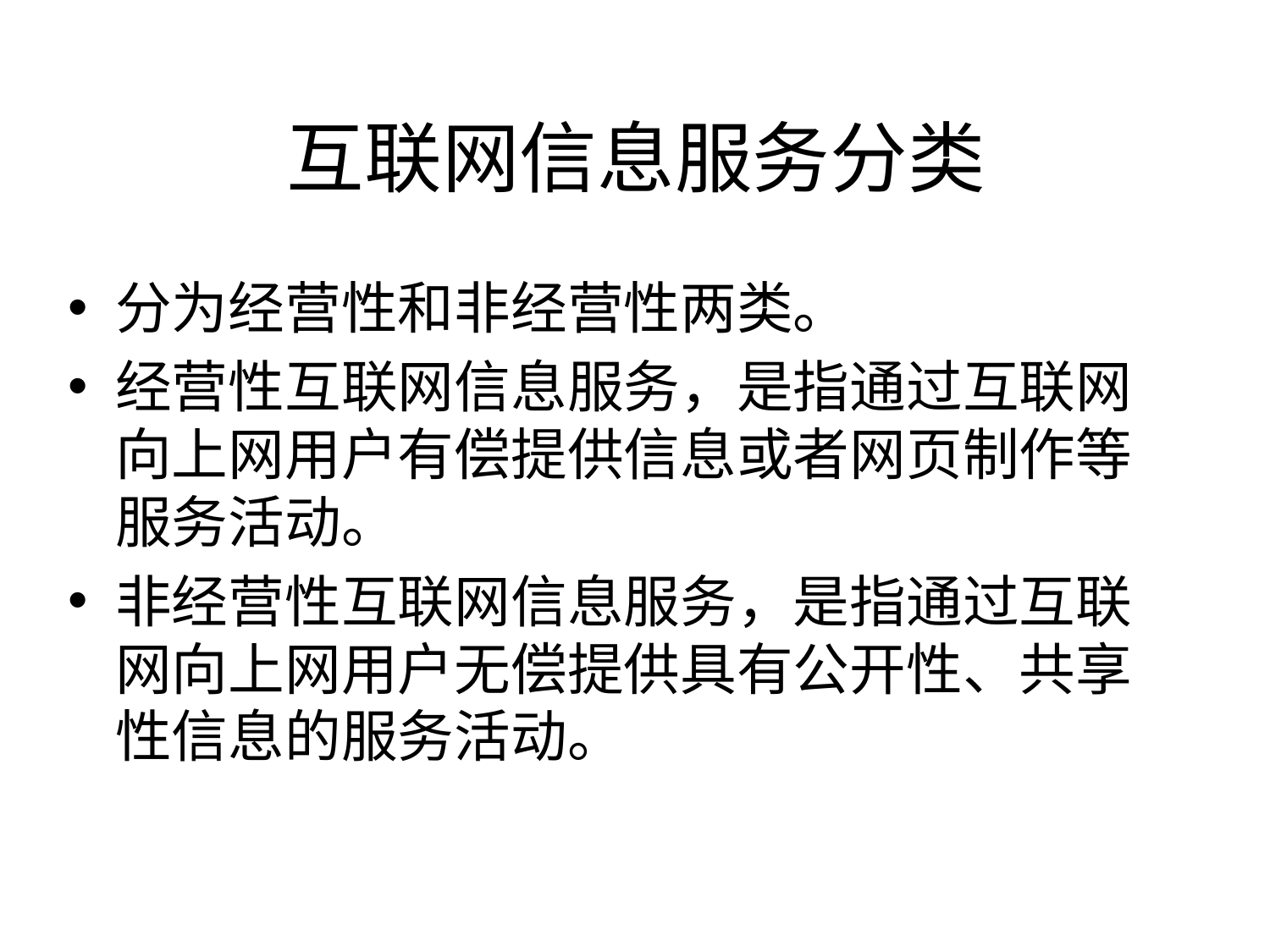

# 互联网信息服务分类
分为经营性和非经营性两类。
经营性互联网信息服务，是指通过互联网向上网用户有偿提供信息或者网页制作等服务活动。
非经营性互联网信息服务，是指通过互联网向上网用户无偿提供具有公开性、共享性信息的服务活动。